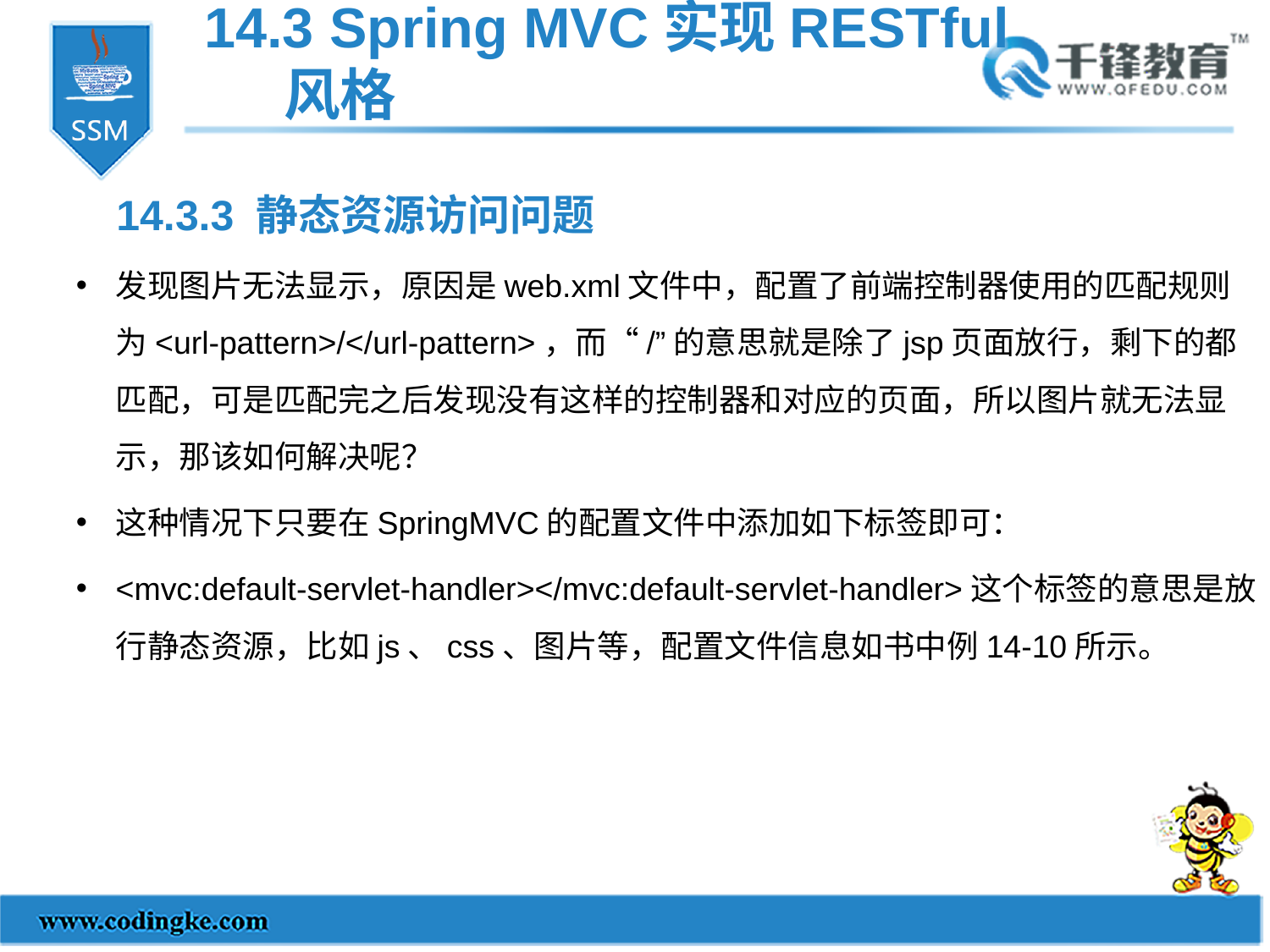

14.3 Spring MVC实现RESTful风格
14.3.3 静态资源访问问题
发现图片无法显示，原因是web.xml文件中，配置了前端控制器使用的匹配规则为<url-pattern>/</url-pattern>，而“/”的意思就是除了jsp页面放行，剩下的都匹配，可是匹配完之后发现没有这样的控制器和对应的页面，所以图片就无法显示，那该如何解决呢？
这种情况下只要在SpringMVC的配置文件中添加如下标签即可：
<mvc:default-servlet-handler></mvc:default-servlet-handler>这个标签的意思是放行静态资源，比如js、css、图片等，配置文件信息如书中例14-10所示。